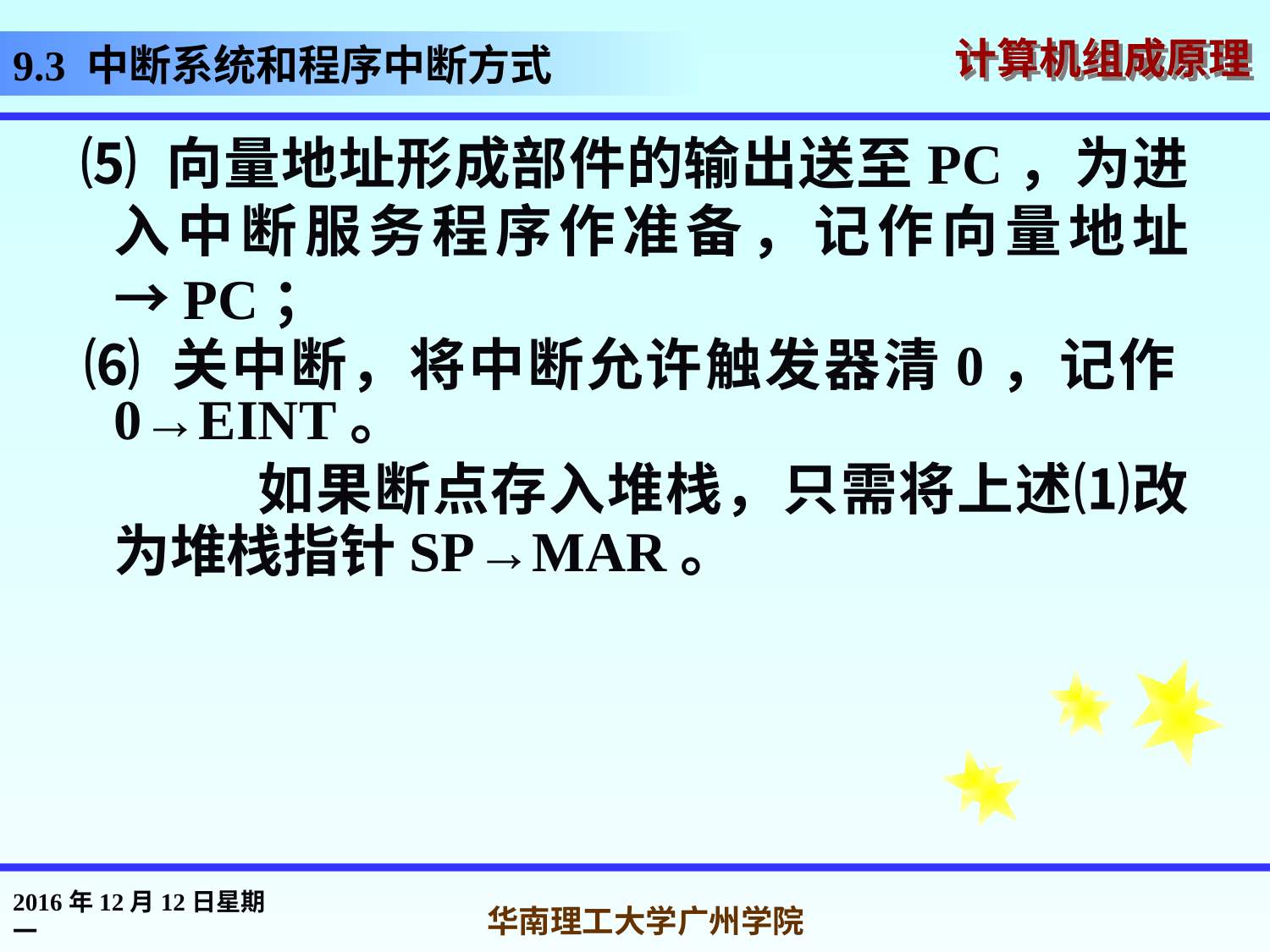

# 9.3 中断系统和程序中断方式
 ⑸ 向量地址形成部件的输出送至PC，为进入中断服务程序作准备，记作向量地址→PC；
 ⑹ 关中断，将中断允许触发器清0，记作0→EINT。
            如果断点存入堆栈，只需将上述⑴改为堆栈指针SP→MAR。
2016年12月12日星期一
华南理工大学广州学院